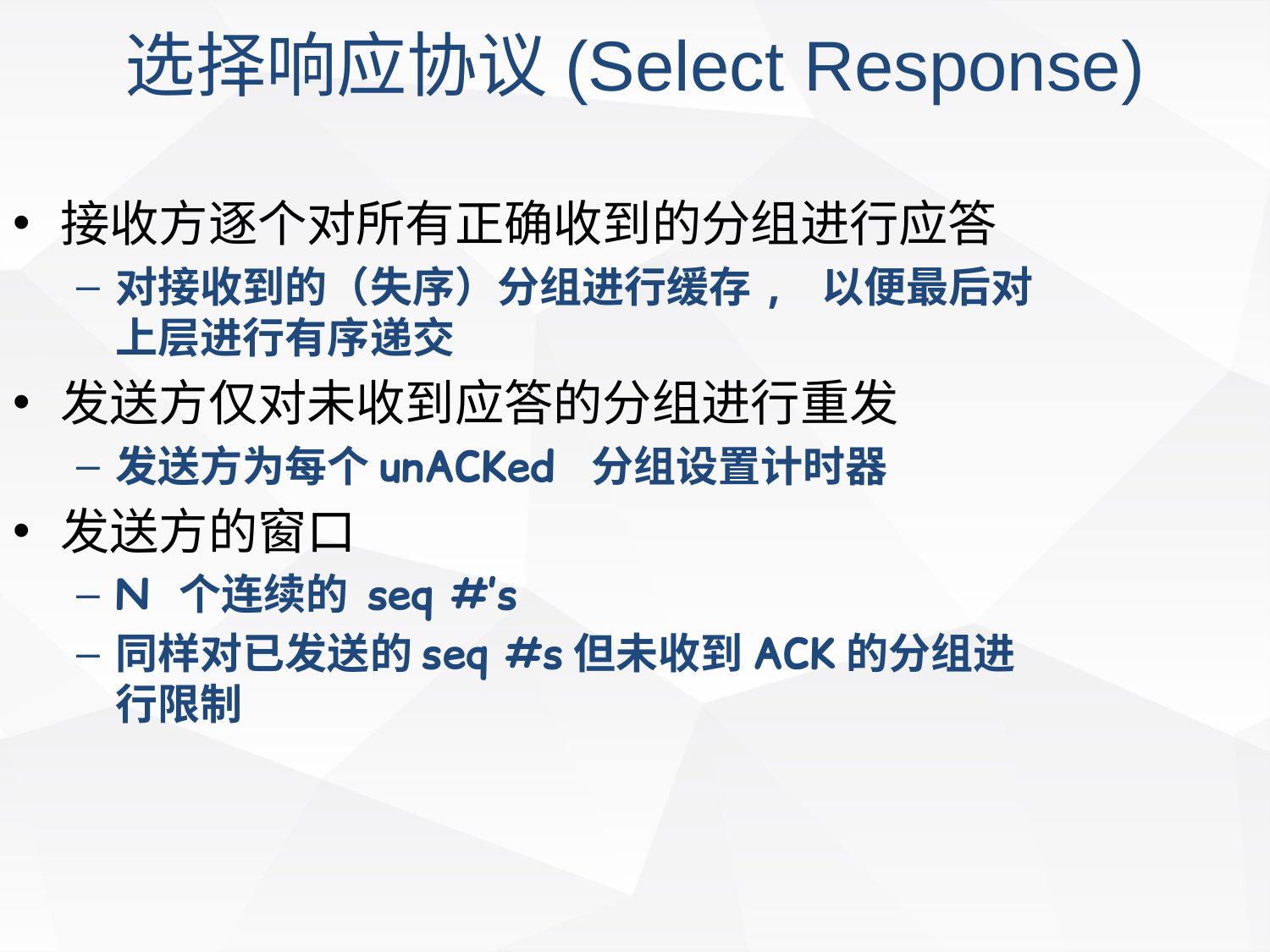

选择响应协议(Select Response)
接收方逐个对所有正确收到的分组进行应答
对接收到的（失序）分组进行缓存, 以便最后对上层进行有序递交
发送方仅对未收到应答的分组进行重发
发送方为每个unACKed 分组设置计时器
发送方的窗口
N 个连续的 seq #’s
同样对已发送的seq #s但未收到ACK的分组进行限制